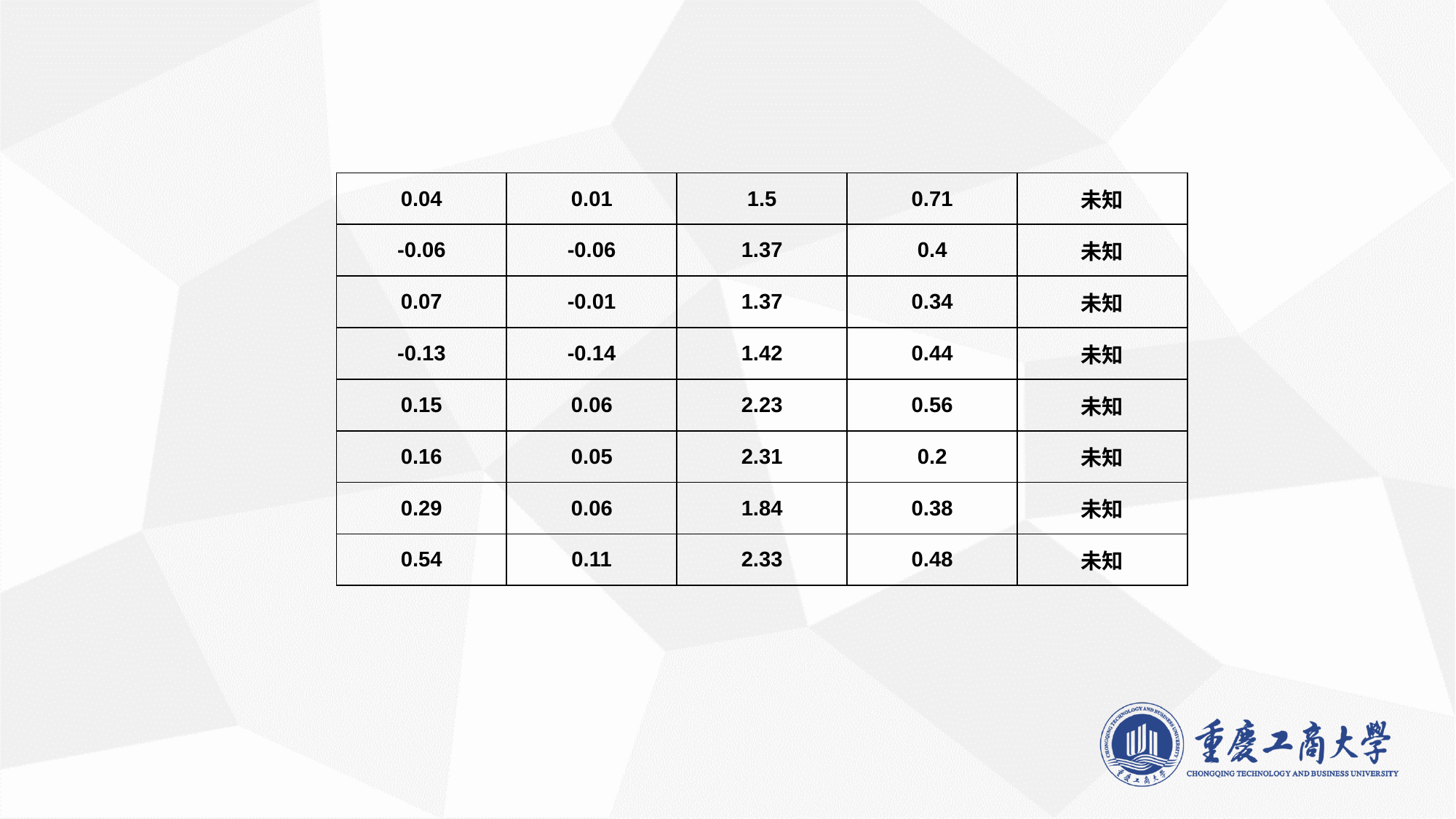

| 0.04 | 0.01 | 1.5 | 0.71 | 未知 |
| --- | --- | --- | --- | --- |
| -0.06 | -0.06 | 1.37 | 0.4 | 未知 |
| 0.07 | -0.01 | 1.37 | 0.34 | 未知 |
| -0.13 | -0.14 | 1.42 | 0.44 | 未知 |
| 0.15 | 0.06 | 2.23 | 0.56 | 未知 |
| 0.16 | 0.05 | 2.31 | 0.2 | 未知 |
| 0.29 | 0.06 | 1.84 | 0.38 | 未知 |
| 0.54 | 0.11 | 2.33 | 0.48 | 未知 |